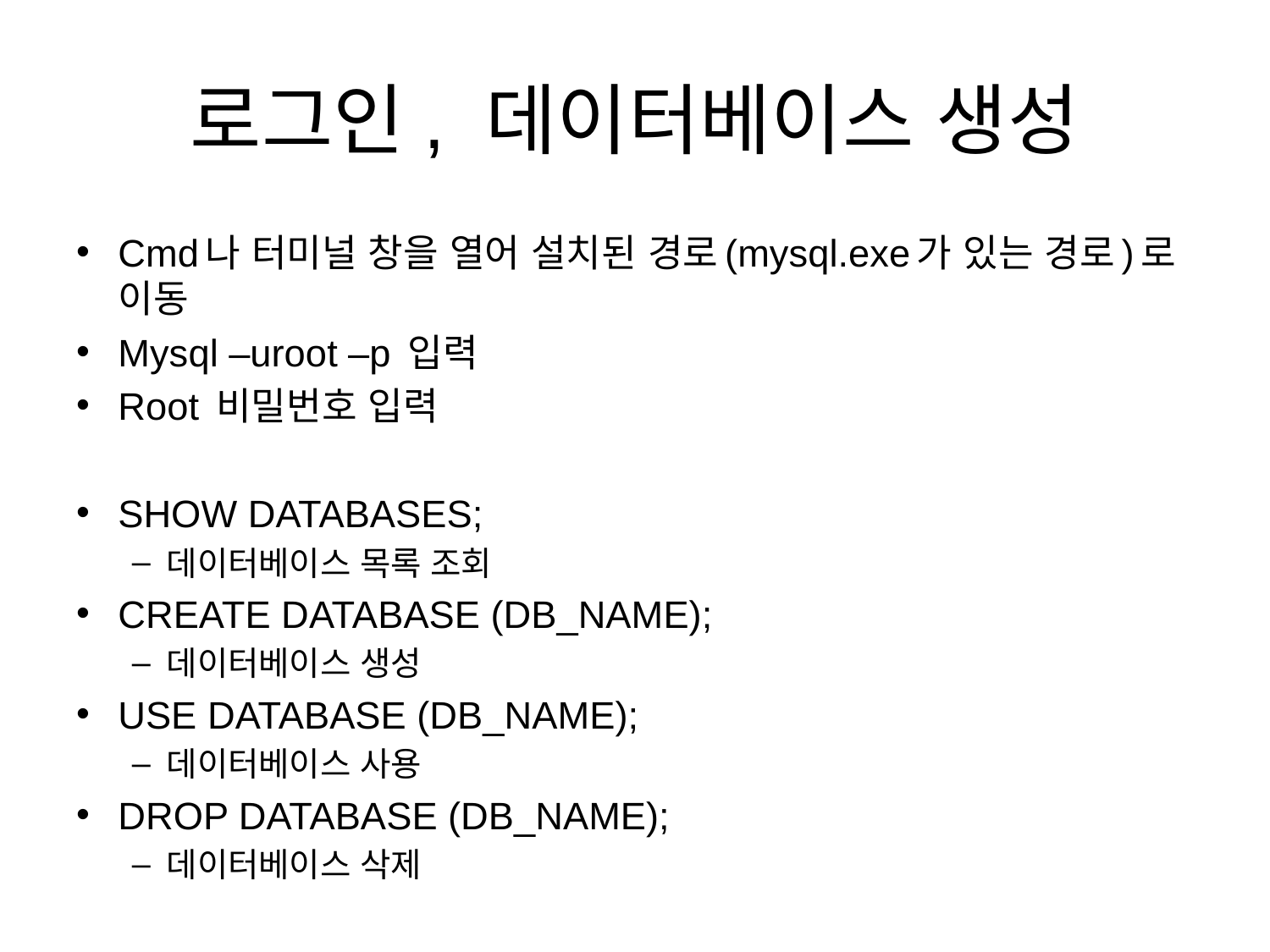

# 로그인, 데이터베이스 생성
Cmd나 터미널 창을 열어 설치된 경로(mysql.exe가 있는 경로)로 이동
Mysql –uroot –p 입력
Root 비밀번호 입력

SHOW DATABASES;
데이터베이스 목록 조회
CREATE DATABASE (DB_NAME);
데이터베이스 생성
USE DATABASE (DB_NAME);
데이터베이스 사용
DROP DATABASE (DB_NAME);
데이터베이스 삭제